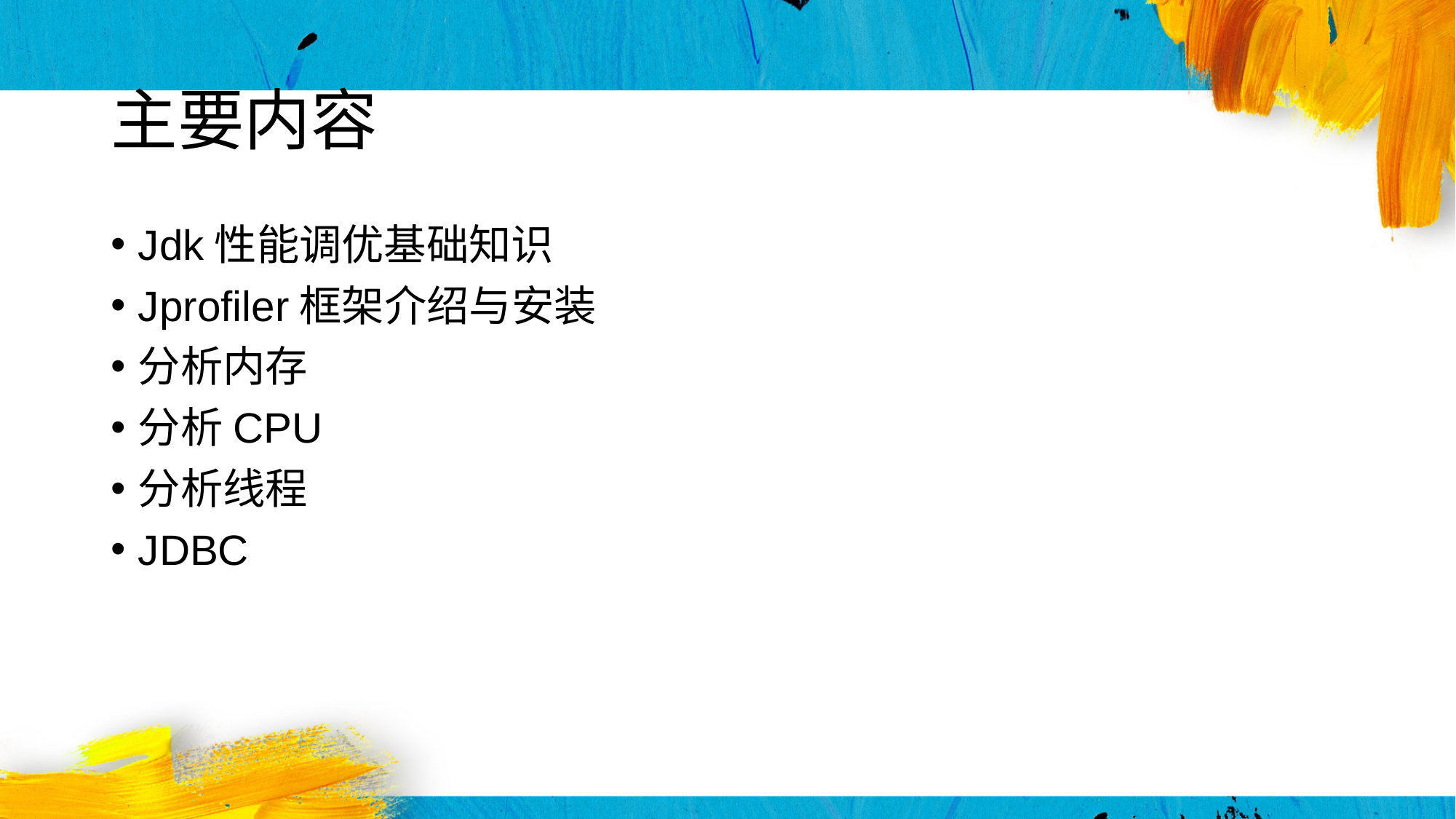

# 主要内容
Jdk性能调优基础知识
Jprofiler框架介绍与安装
分析内存
分析CPU
分析线程
JDBC